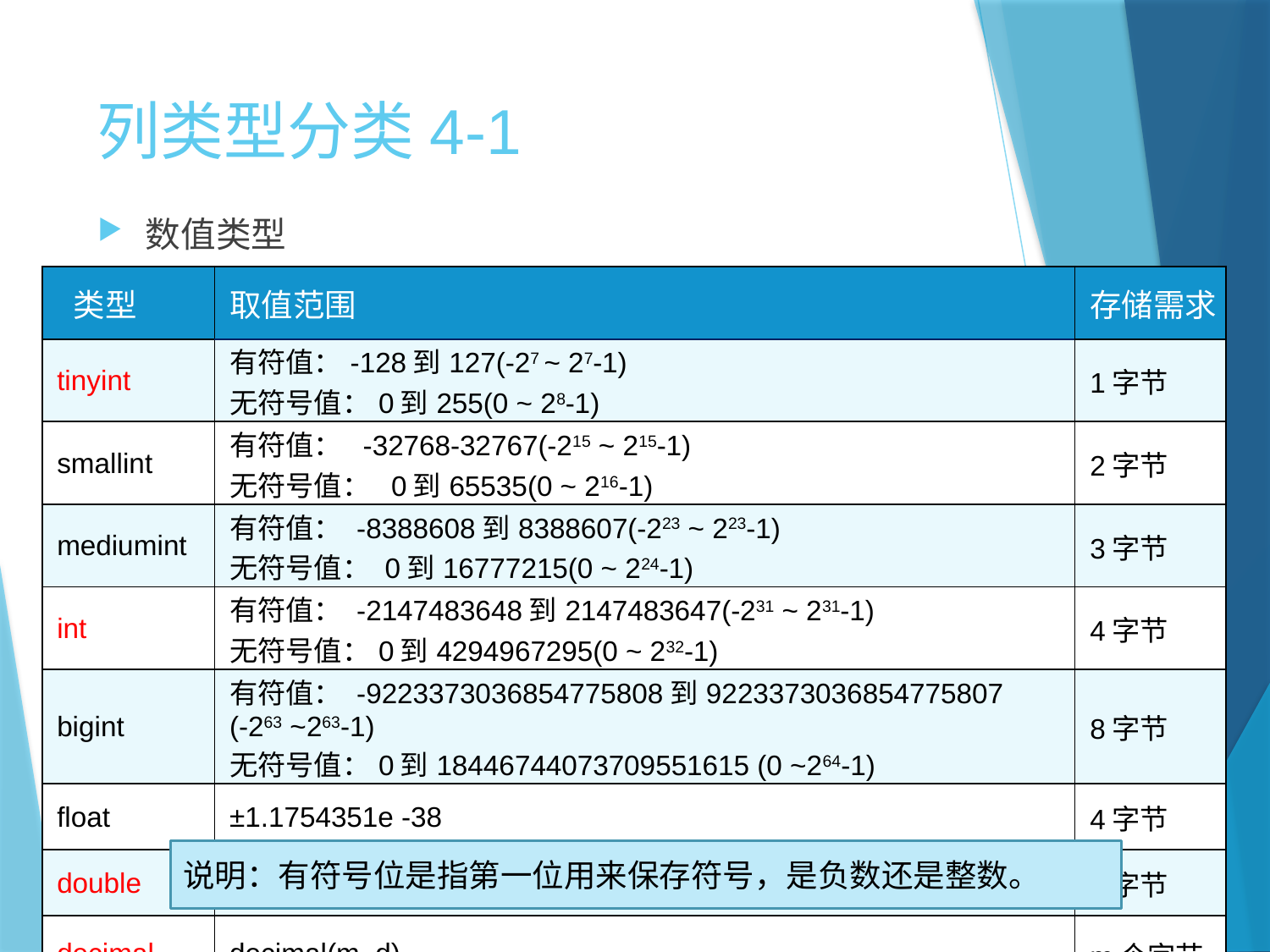

# 列类型分类4-1
数值类型
| 类型 | 取值范围 | 存储需求 |
| --- | --- | --- |
| tinyint | 有符值：-128到127(-27 ~ 27-1) 无符号值：0到255(0 ~ 28-1) | 1字节 |
| smallint | 有符值： -32768-32767(-215 ~ 215-1) 无符号值： 0到65535(0 ~ 216-1) | 2字节 |
| mediumint | 有符值： -8388608到8388607(-223 ~ 223-1) 无符号值： 0到16777215(0 ~ 224-1) | 3字节 |
| int | 有符值： -2147483648到2147483647(-231 ~ 231-1) 无符号值：0到4294967295(0 ~ 232-1) | 4字节 |
| bigint | 有符值： -9223373036854775808到9223373036854775807 (-263 ~263-1) 无符号值：0到18446744073709551615 (0 ~264-1) | 8字节 |
| float | ±1.1754351e -38 | 4字节 |
| double | ±2.2250738585072014e -308 | 8字节 |
| decimal | decimal(m, d) | m个字节 |
说明：有符号位是指第一位用来保存符号，是负数还是整数。